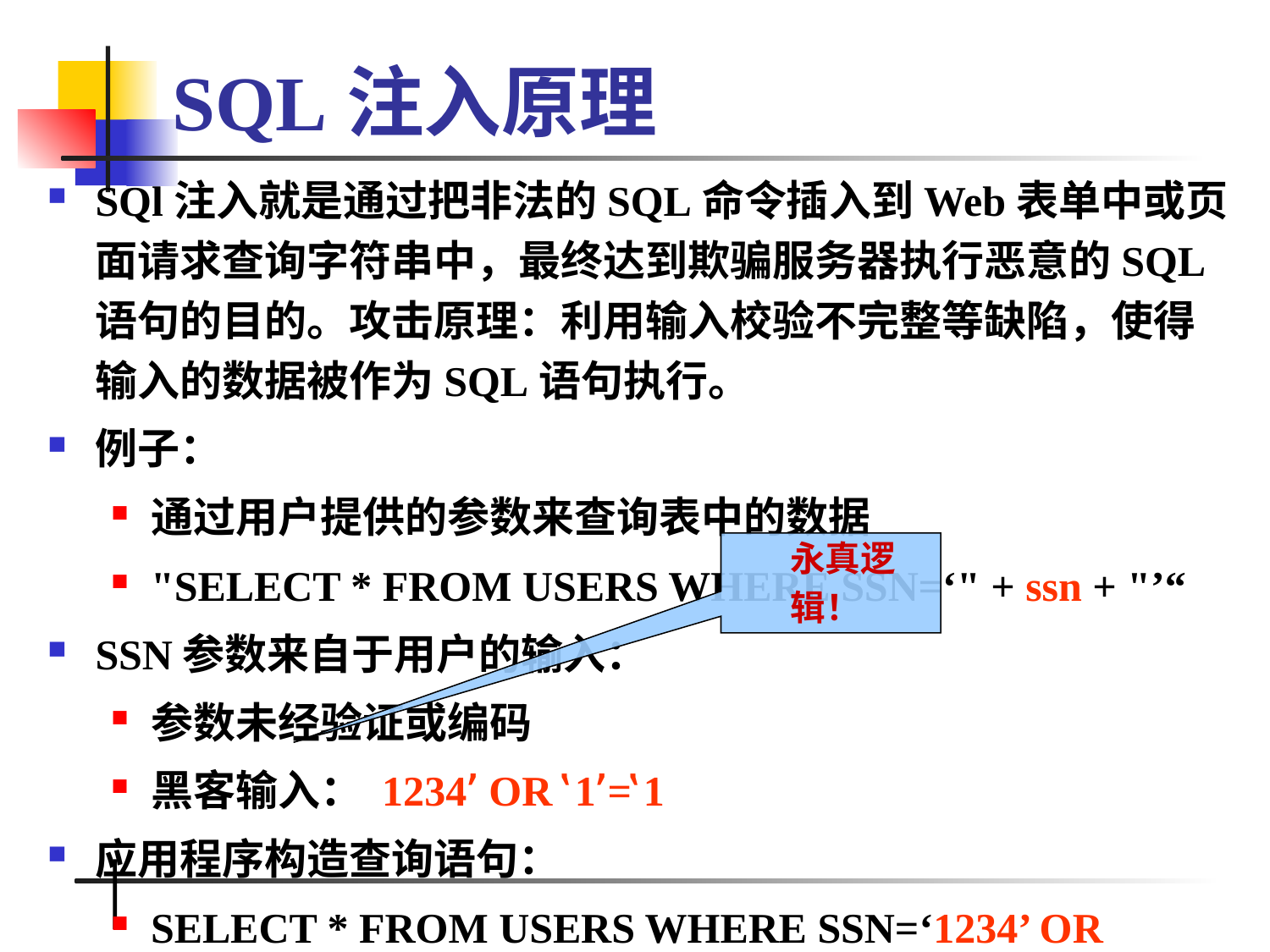

# SQL注入原理
SQl注入就是通过把非法的SQL命令插入到Web表单中或页面请求查询字符串中，最终达到欺骗服务器执行恶意的SQL语句的目的。攻击原理：利用输入校验不完整等缺陷，使得输入的数据被作为SQL语句执行。
例子：
通过用户提供的参数来查询表中的数据
"SELECT * FROM USERS WHERE SSN=‘" + ssn + "’“
SSN参数来自于用户的输入：
参数未经验证或编码
黑客输入： 1234’ OR ‘1’=‘1
应用程序构造查询语句：
SELECT * FROM USERS WHERE SSN=‘1234’ OR ‘1’=‘1’
结果返回数据库中的每一个用户
  永真逻辑！